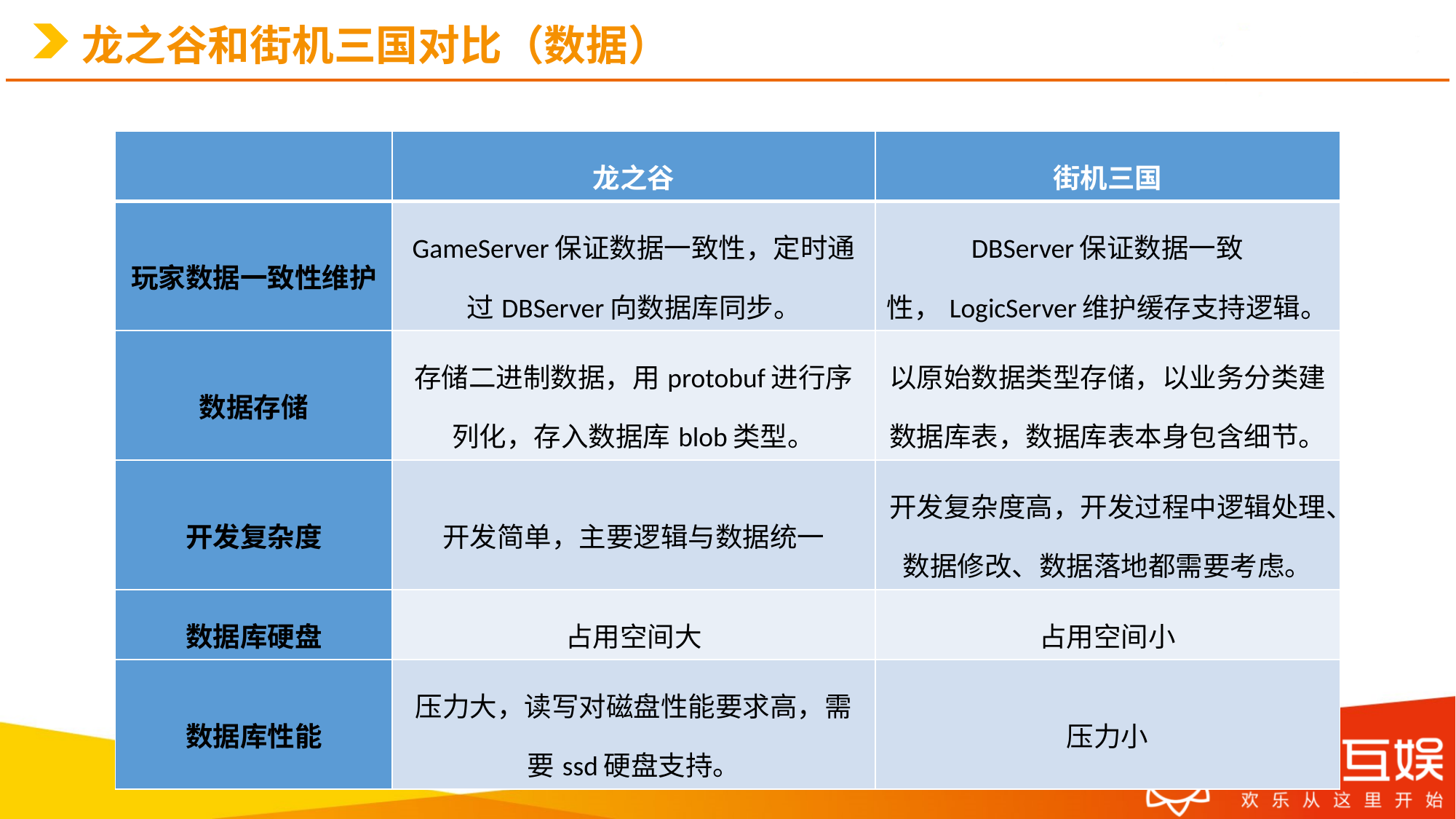

# 龙之谷和街机三国对比（数据）
|  | 龙之谷 | 街机三国 |
| --- | --- | --- |
| 玩家数据一致性维护 | GameServer保证数据一致性，定时通过DBServer向数据库同步。 | DBServer保证数据一致性，LogicServer维护缓存支持逻辑。 |
| 数据存储 | 存储二进制数据，用protobuf进行序列化，存入数据库blob类型。 | 以原始数据类型存储，以业务分类建数据库表，数据库表本身包含细节。 |
| 开发复杂度 | 开发简单，主要逻辑与数据统一 | 开发复杂度高，开发过程中逻辑处理、数据修改、数据落地都需要考虑。 |
| 数据库硬盘 | 占用空间大 | 占用空间小 |
| 数据库性能 | 压力大，读写对磁盘性能要求高，需要ssd硬盘支持。 | 压力小 |